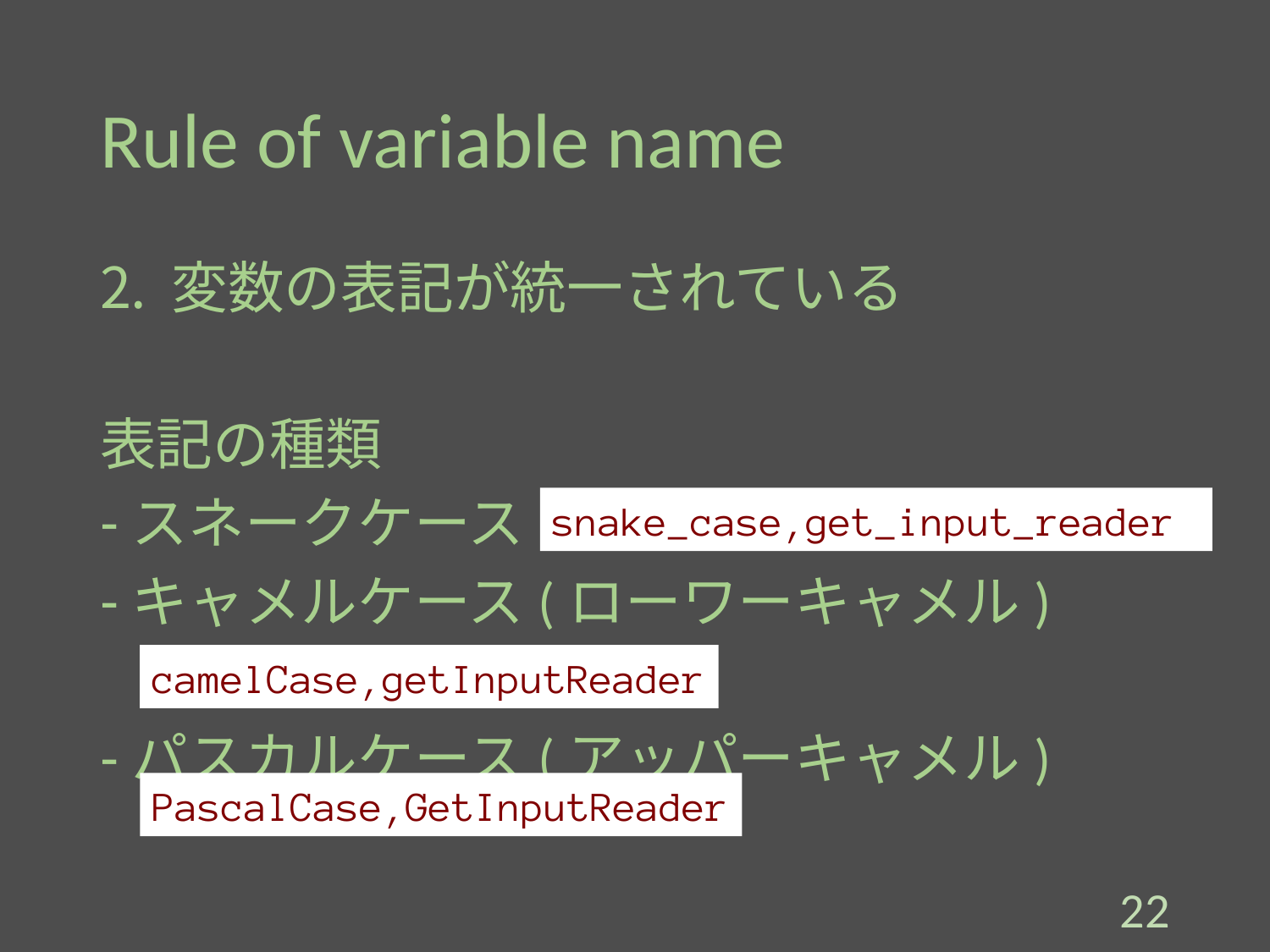

# Rule of variable name
変数の表記が統一されている

表記の種類
スネークケース
キャメルケース(ローワーキャメル)

パスカルケース(アッパーキャメル)
snake_case,get_input_reader
camelCase,getInputReader
PascalCase,GetInputReader
22